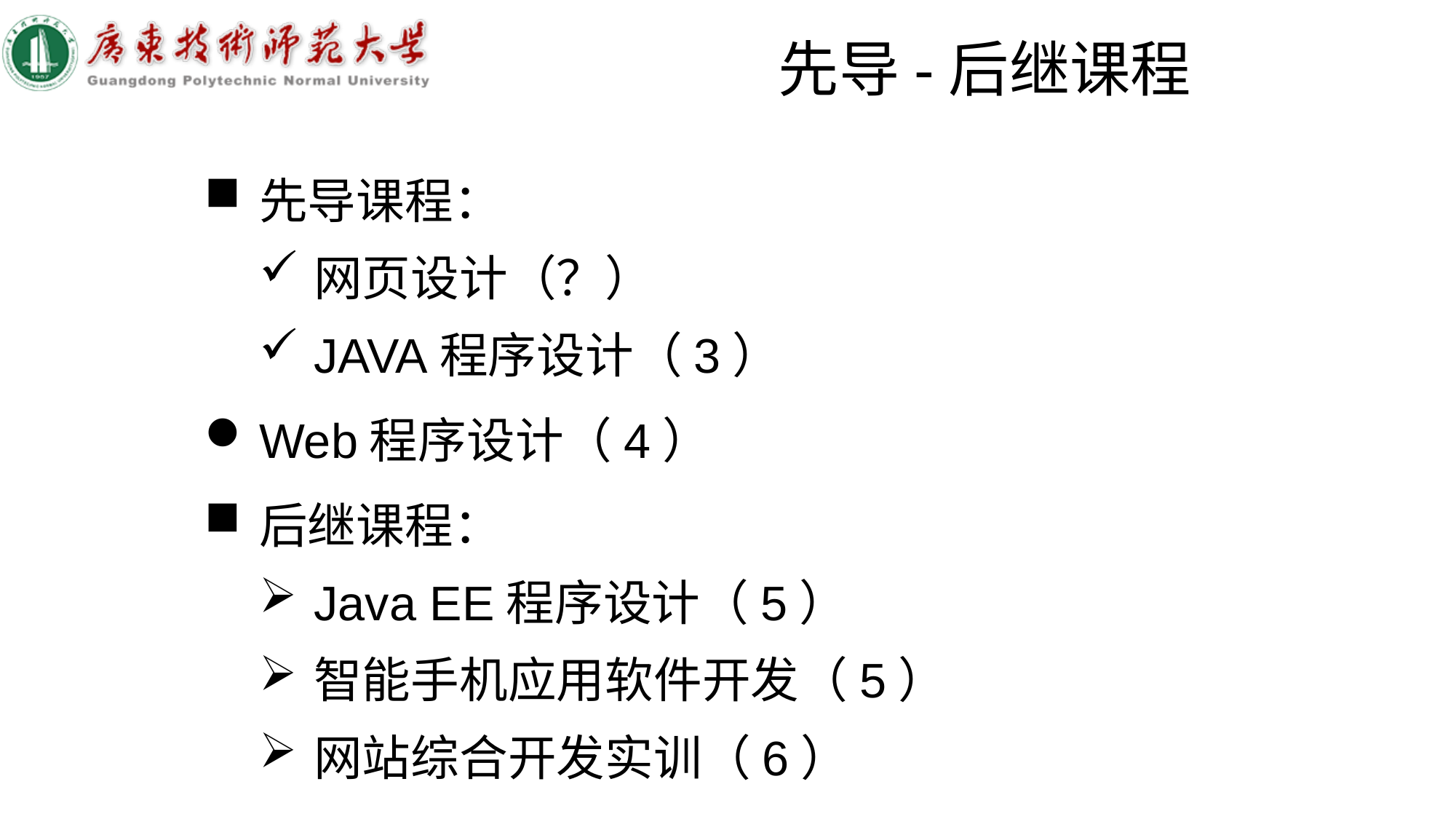

先导-后继课程
先导课程：
网页设计（？）
JAVA程序设计（3）
Web程序设计（4）
后继课程：
Java EE程序设计（5）
智能手机应用软件开发（5）
网站综合开发实训（6）

2